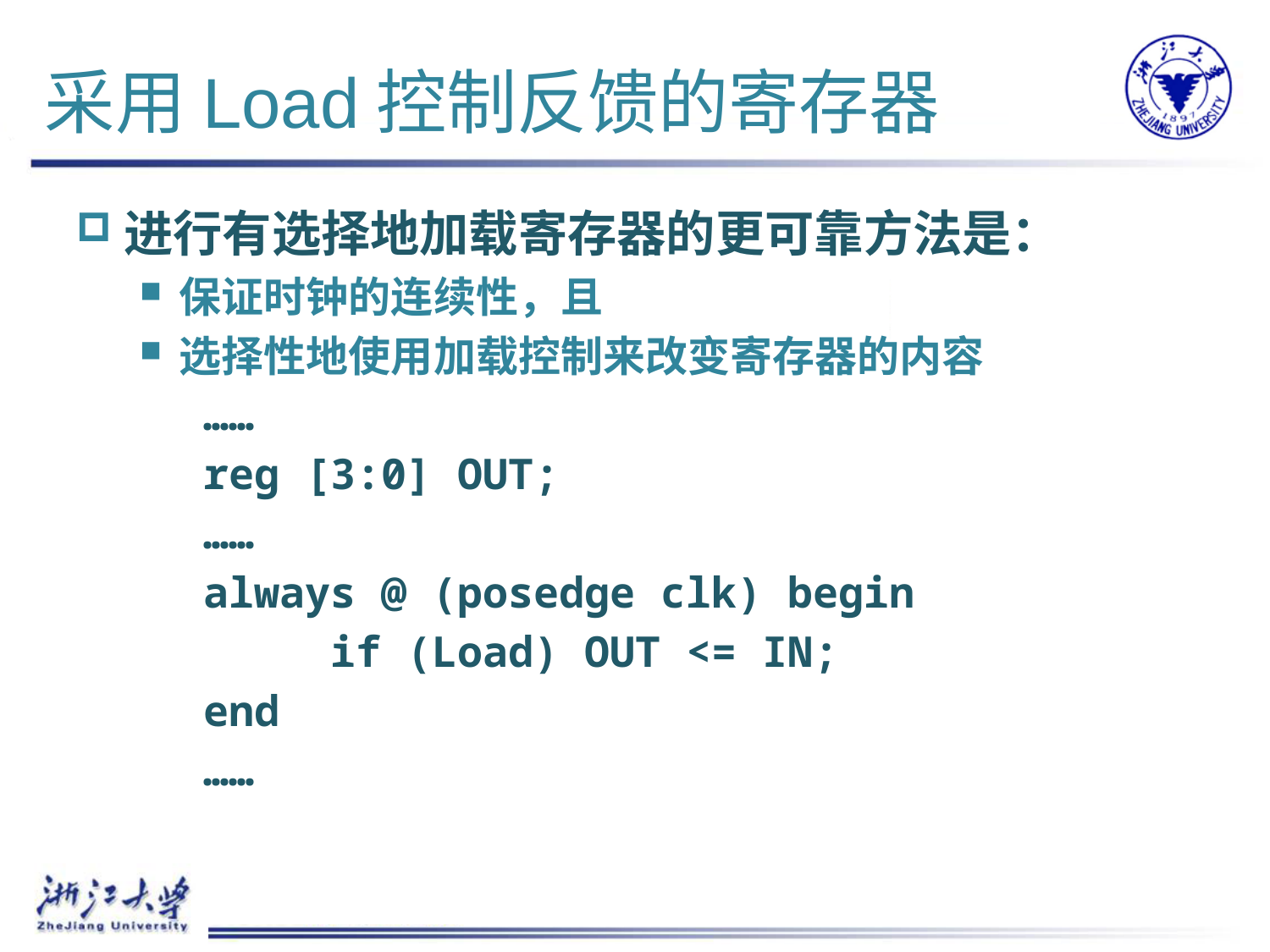

# 采用Load控制反馈的寄存器
进行有选择地加载寄存器的更可靠方法是：
保证时钟的连续性，且
选择性地使用加载控制来改变寄存器的内容
	……
	reg [3:0] OUT;
	……
	always @ (posedge clk) begin
		if (Load) OUT <= IN;
	end
	……